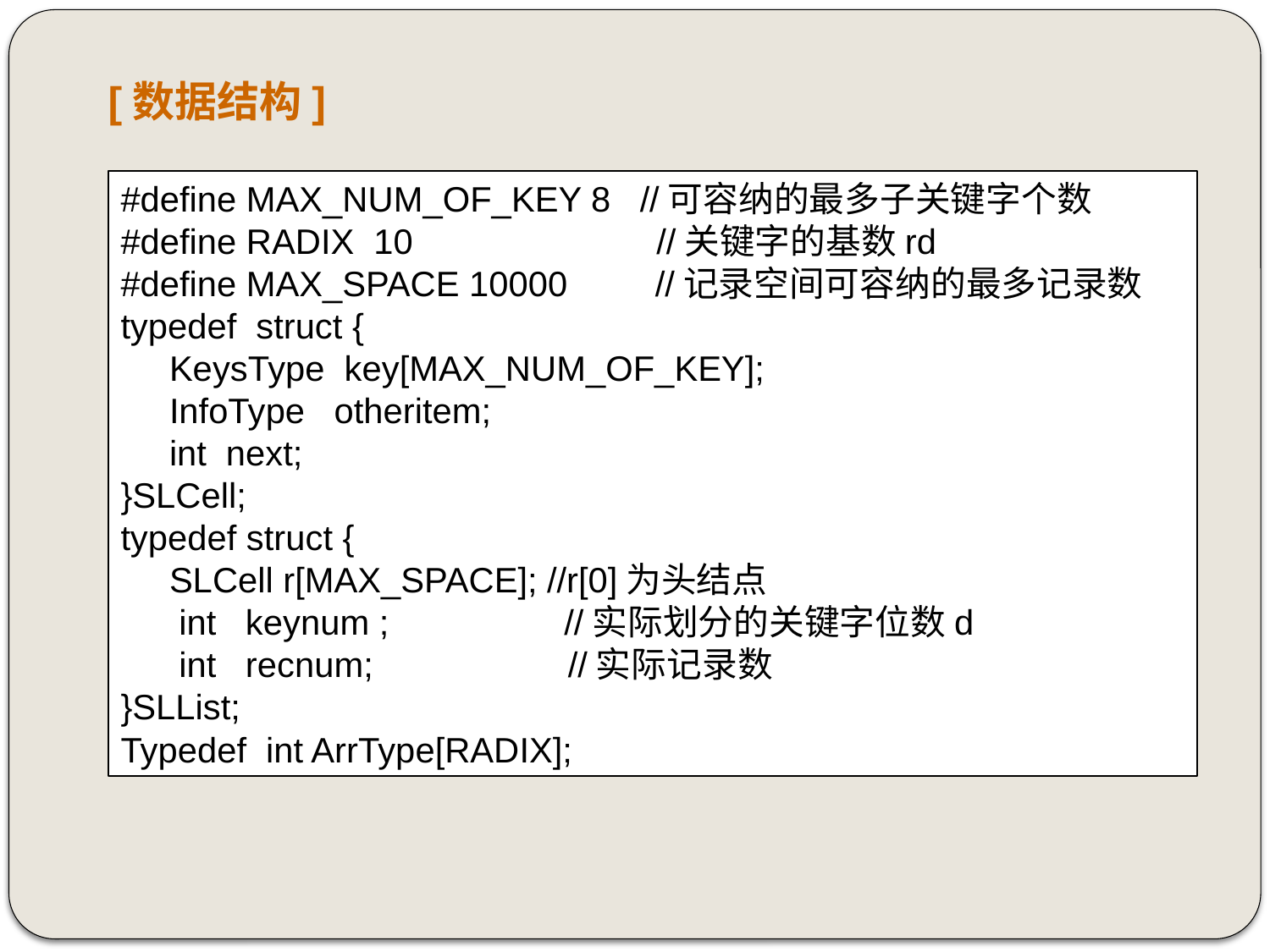

# [数据结构]
#define MAX_NUM_OF_KEY 8   //可容纳的最多子关键字个数
#define RADIX  10                         //关键字的基数rd
#define MAX_SPACE 10000         //记录空间可容纳的最多记录数
typedef  struct {
     KeysType  key[MAX_NUM_OF_KEY];
     InfoType   otheritem;
     int  next;
}SLCell;
typedef struct {
     SLCell r[MAX_SPACE]; //r[0]为头结点
      int   keynum ;                  //实际划分的关键字位数d
      int   recnum;                    //实际记录数
}SLList;
Typedef  int ArrType[RADIX];